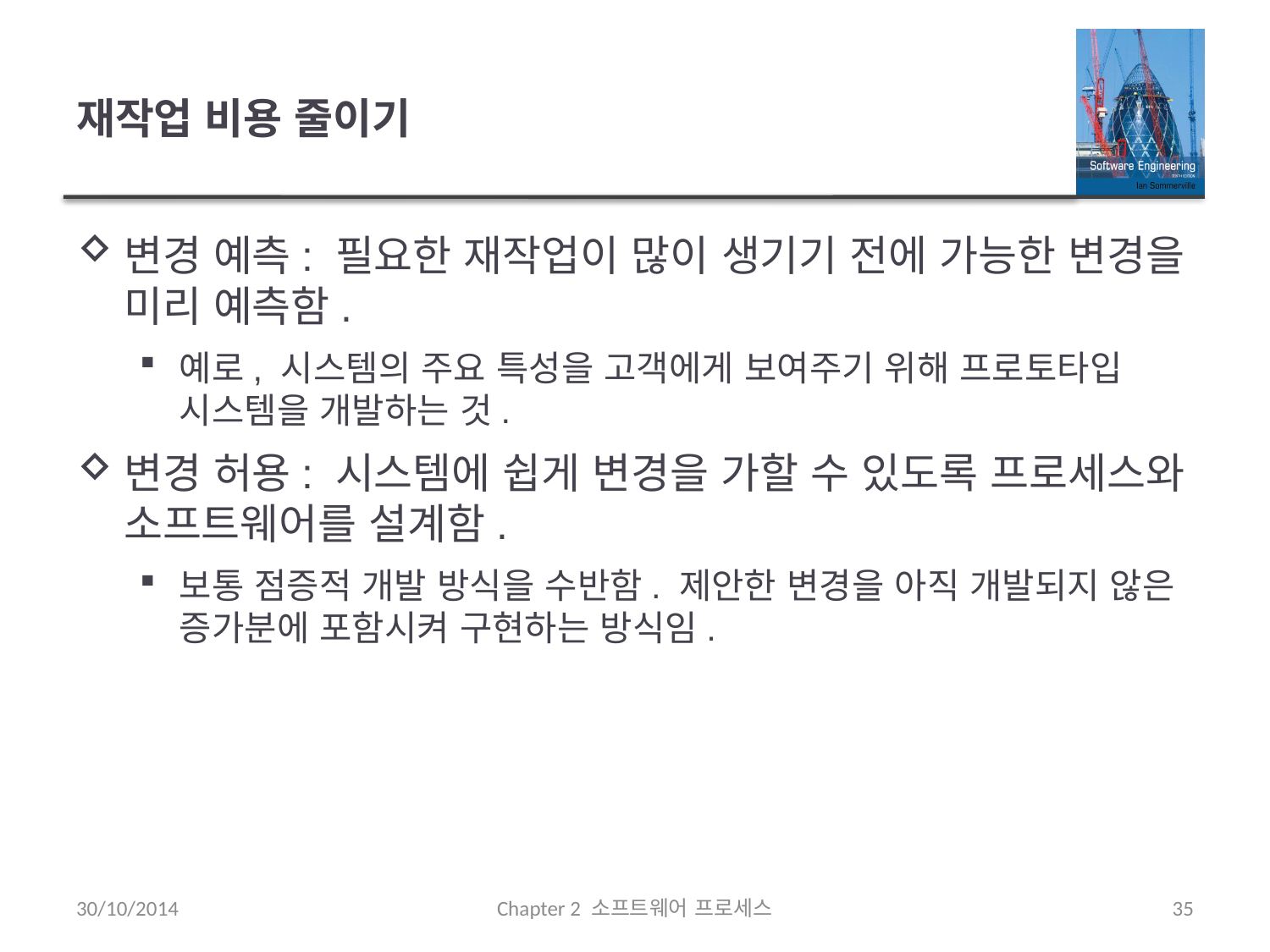

# 재작업 비용 줄이기
변경 예측: 필요한 재작업이 많이 생기기 전에 가능한 변경을 미리 예측함.
예로, 시스템의 주요 특성을 고객에게 보여주기 위해 프로토타입 시스템을 개발하는 것.
변경 허용: 시스템에 쉽게 변경을 가할 수 있도록 프로세스와 소프트웨어를 설계함.
보통 점증적 개발 방식을 수반함. 제안한 변경을 아직 개발되지 않은 증가분에 포함시켜 구현하는 방식임.

30/10/2014
Chapter 2 소프트웨어 프로세스
35